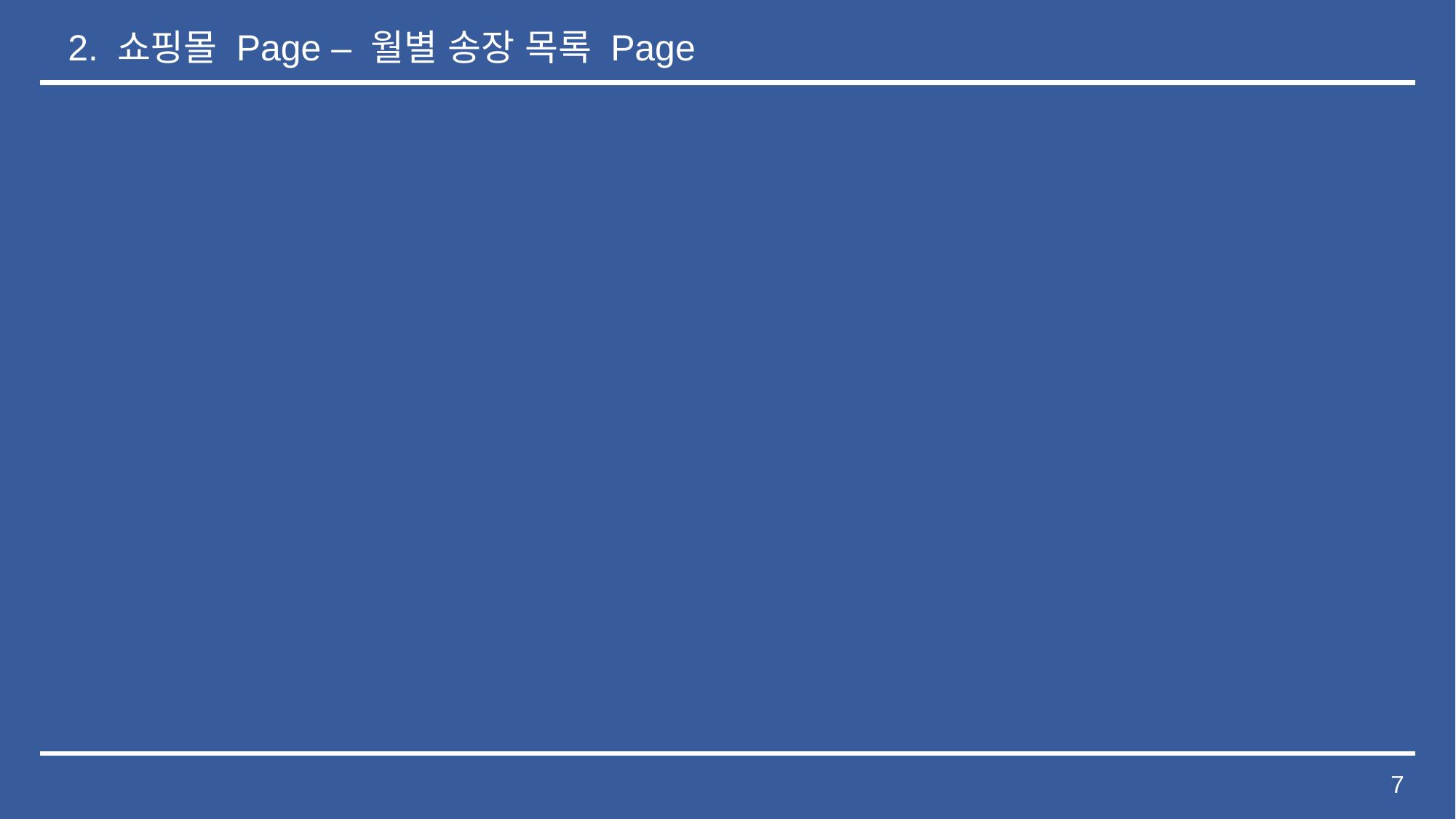

2. 쇼핑몰 Page – 월별 송장 목록 Page
7